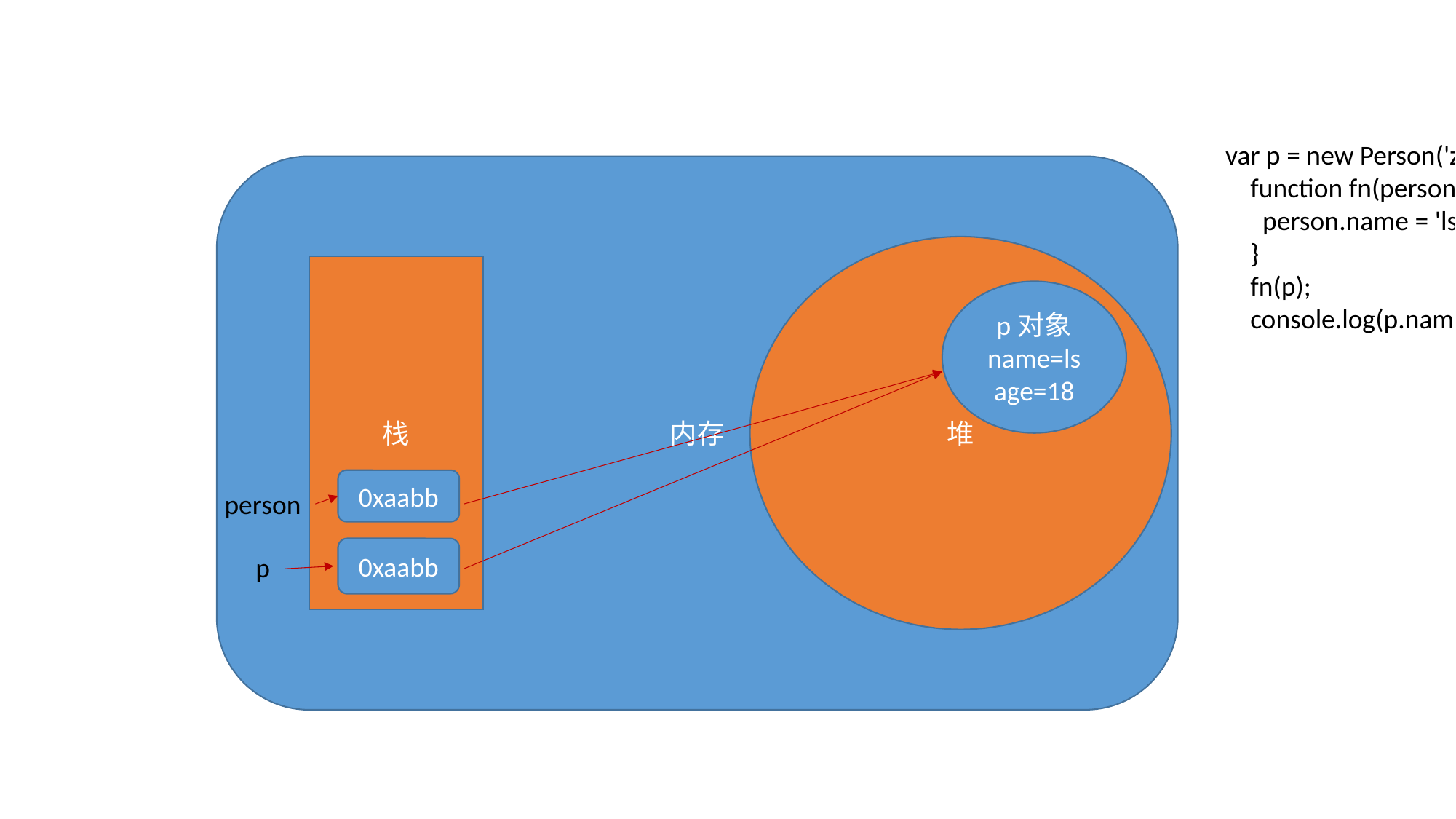

var p = new Person('zs', 18);
    function fn(person) {
      person.name = 'ls';
    }
    fn(p);
    console.log(p.name);
内存
堆
栈
p对象
name=ls
age=18
0xaabb
person
0xaabb
p